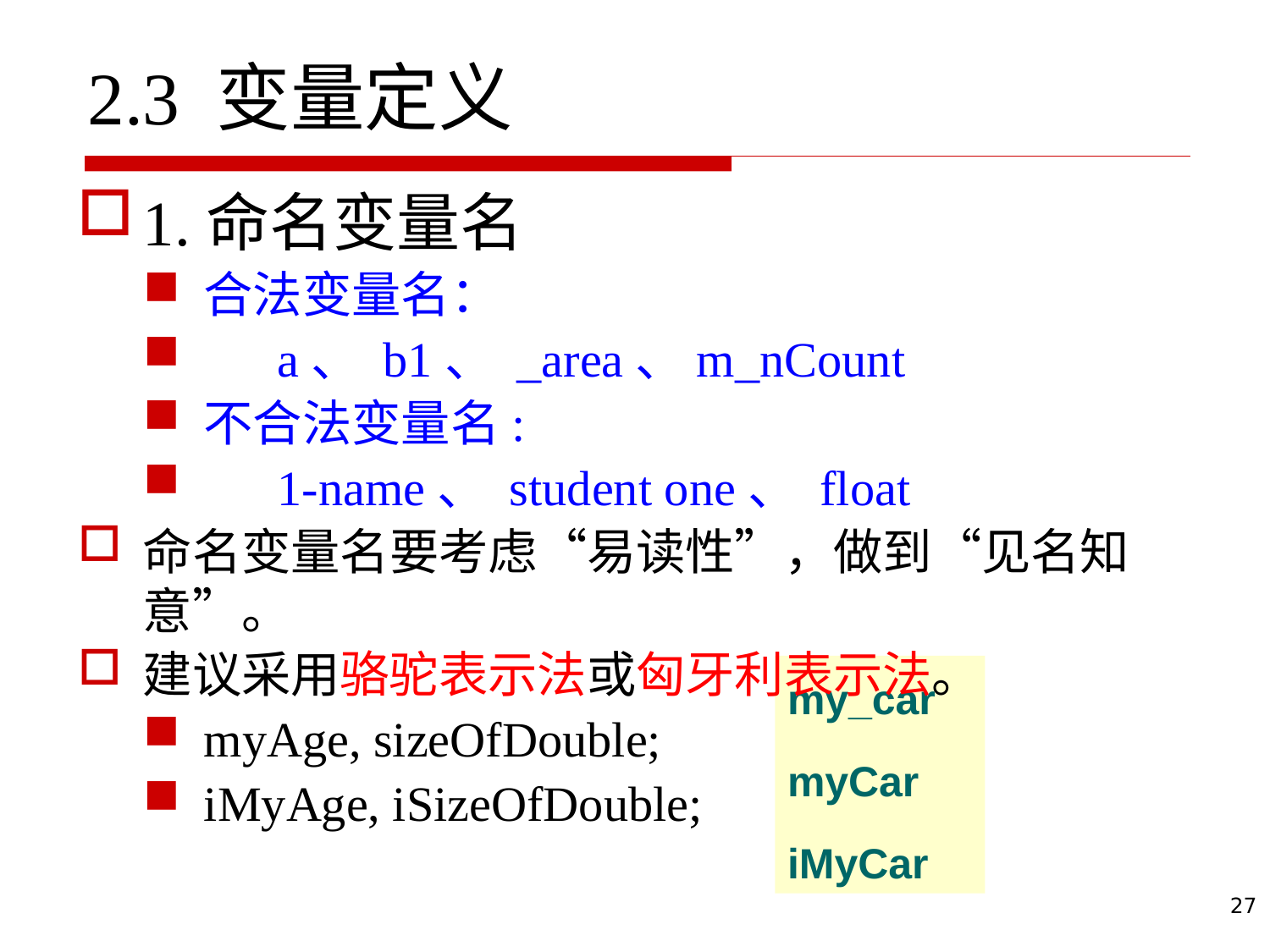

#
2.3 变量定义
1.命名变量名
合法变量名：
      a、 b1、 _area、m_nCount
不合法变量名:
      1-name、 student one、 float
命名变量名要考虑“易读性”，做到“见名知意”。
建议采用骆驼表示法或匈牙利表示法。
myAge, sizeOfDouble;
iMyAge, iSizeOfDouble;

my_car
myCar
iMyCar
27